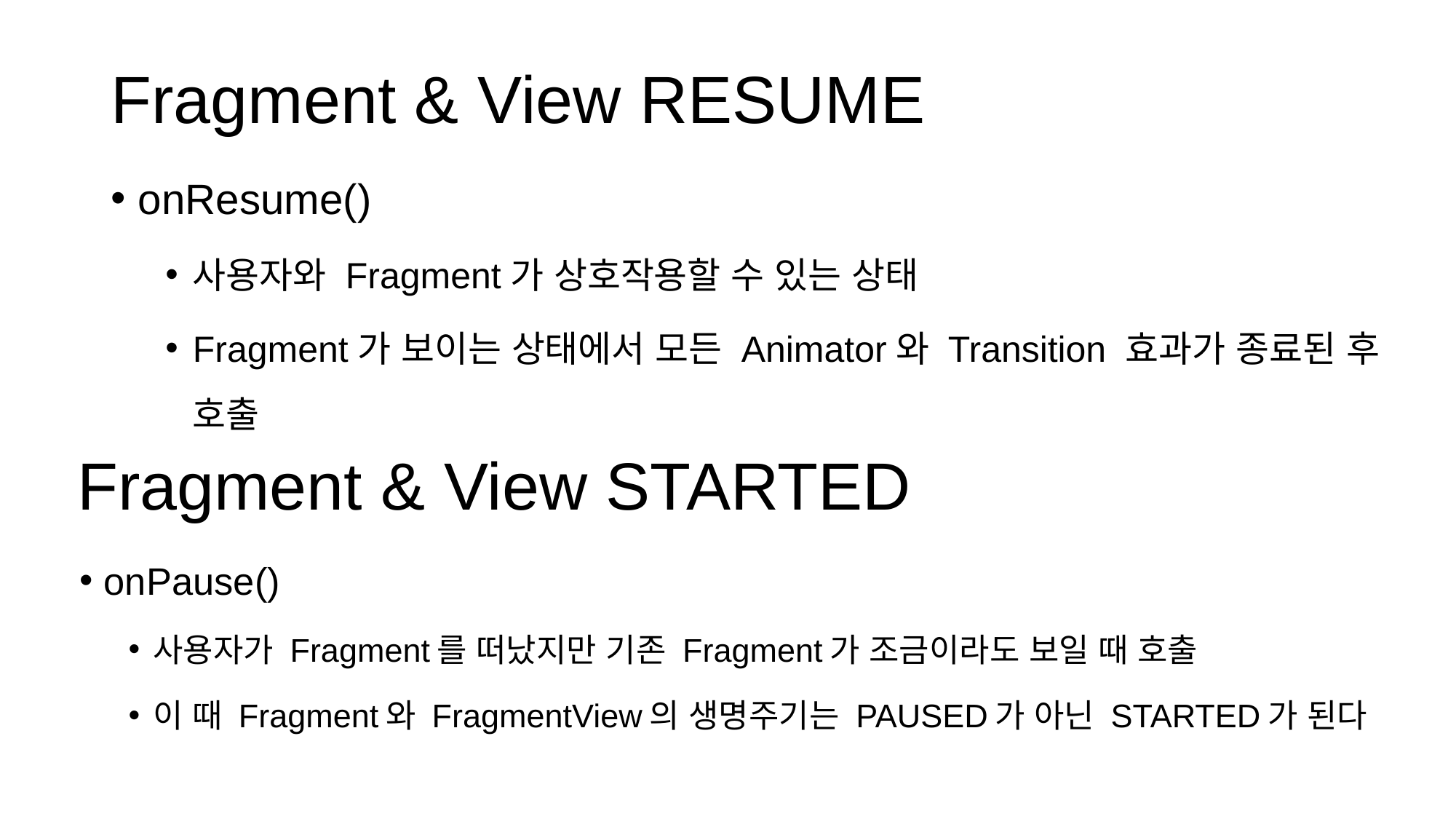

# Fragment & View RESUME
onResume()
사용자와 Fragment가 상호작용할 수 있는 상태
Fragment가 보이는 상태에서 모든 Animator와 Transition 효과가 종료된 후 호출
Fragment & View STARTED
onPause()
사용자가 Fragment를 떠났지만 기존 Fragment가 조금이라도 보일 때 호출
이 때 Fragment와 FragmentView의 생명주기는 PAUSED가 아닌 STARTED가 된다